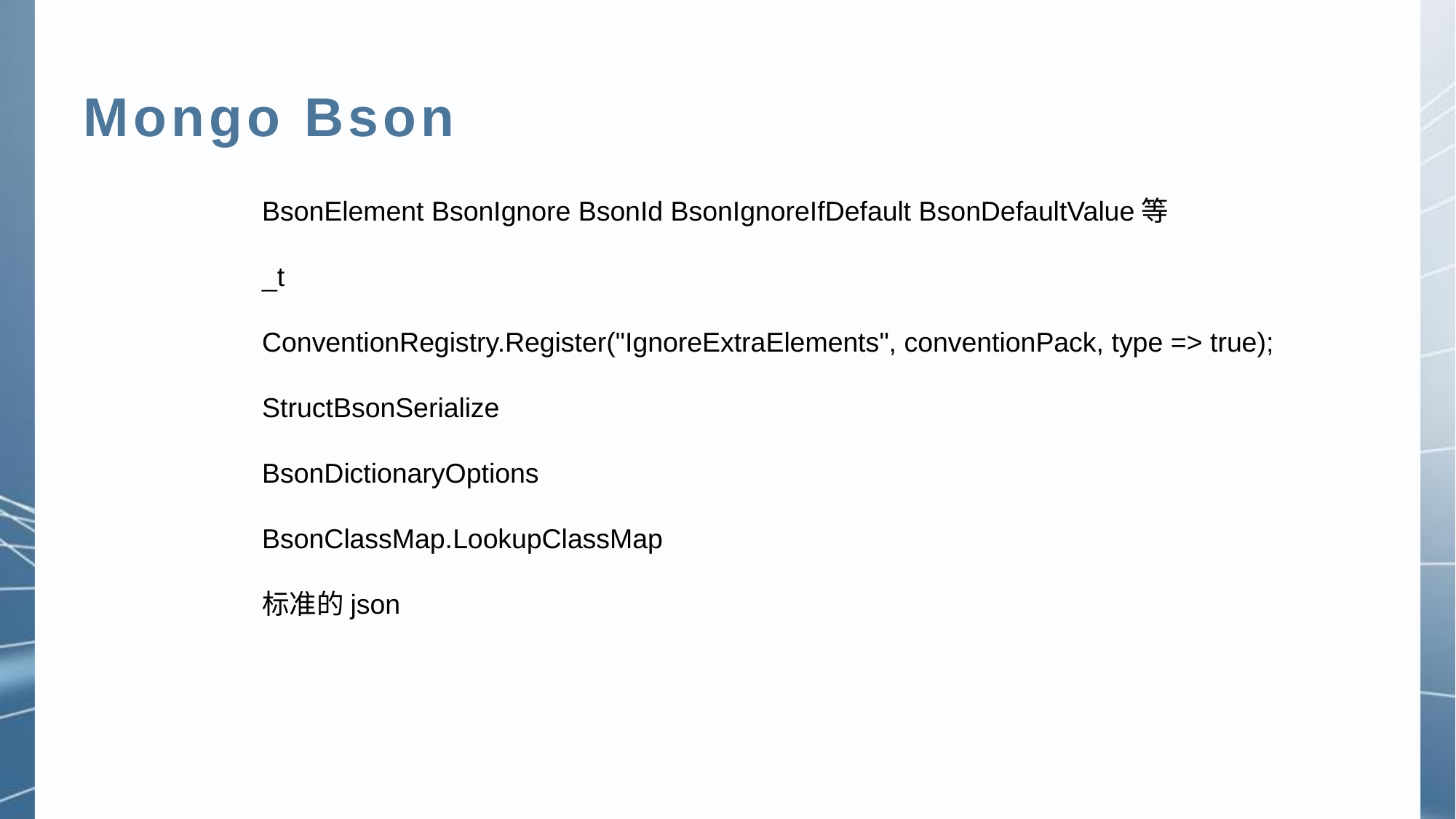

Mongo Bson
BsonElement BsonIgnore BsonId BsonIgnoreIfDefault BsonDefaultValue等

_t

ConventionRegistry.Register("IgnoreExtraElements", conventionPack, type => true);

StructBsonSerialize

BsonDictionaryOptions

BsonClassMap.LookupClassMap

标准的json